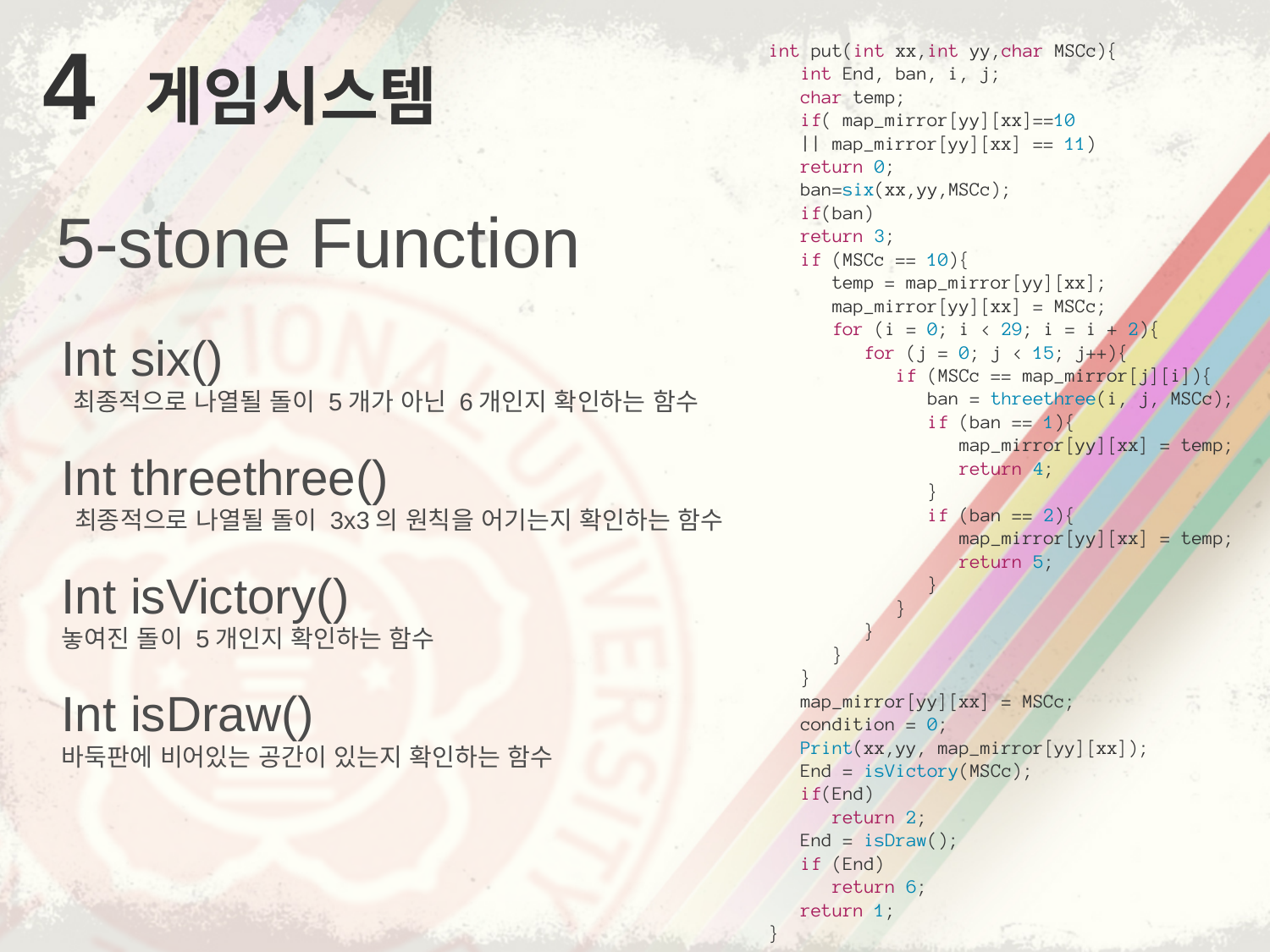

4  게임시스템
int put(int xx,int yy,char MSCc){
   int End, ban, i, j;
   char temp;
   if( map_mirror[yy][xx]==10
   || map_mirror[yy][xx] == 11)
   return 0;
   ban=six(xx,yy,MSCc);
   if(ban)
   return 3;
   if (MSCc == 10){
      temp = map_mirror[yy][xx];
      map_mirror[yy][xx] = MSCc;
      for (i = 0; i < 29; i = i + 2){
         for (j = 0; j < 15; j++){
            if (MSCc == map_mirror[j][i]){
               ban = threethree(i, j, MSCc);
               if (ban == 1){
                  map_mirror[yy][xx] = temp;
                  return 4;
               }
               if (ban == 2){
                  map_mirror[yy][xx] = temp;
                  return 5;
               }
            }
         }
      }
   }
   map_mirror[yy][xx] = MSCc;
   condition = 0;
   Print(xx,yy, map_mirror[yy][xx]);
   End = isVictory(MSCc);
   if(End)
      return 2;
   End = isDraw();
   if (End)
      return 6;
   return 1;
}

5-stone Function

Int six()
 최종적으로 나열될 돌이 5개가 아닌 6개인지 확인하는 함수

Int threethree()
 최종적으로 나열될 돌이 3x3의 원칙을 어기는지 확인하는 함수

Int isVictory()
놓여진 돌이 5개인지 확인하는 함수

Int isDraw()
바둑판에 비어있는 공간이 있는지 확인하는 함수